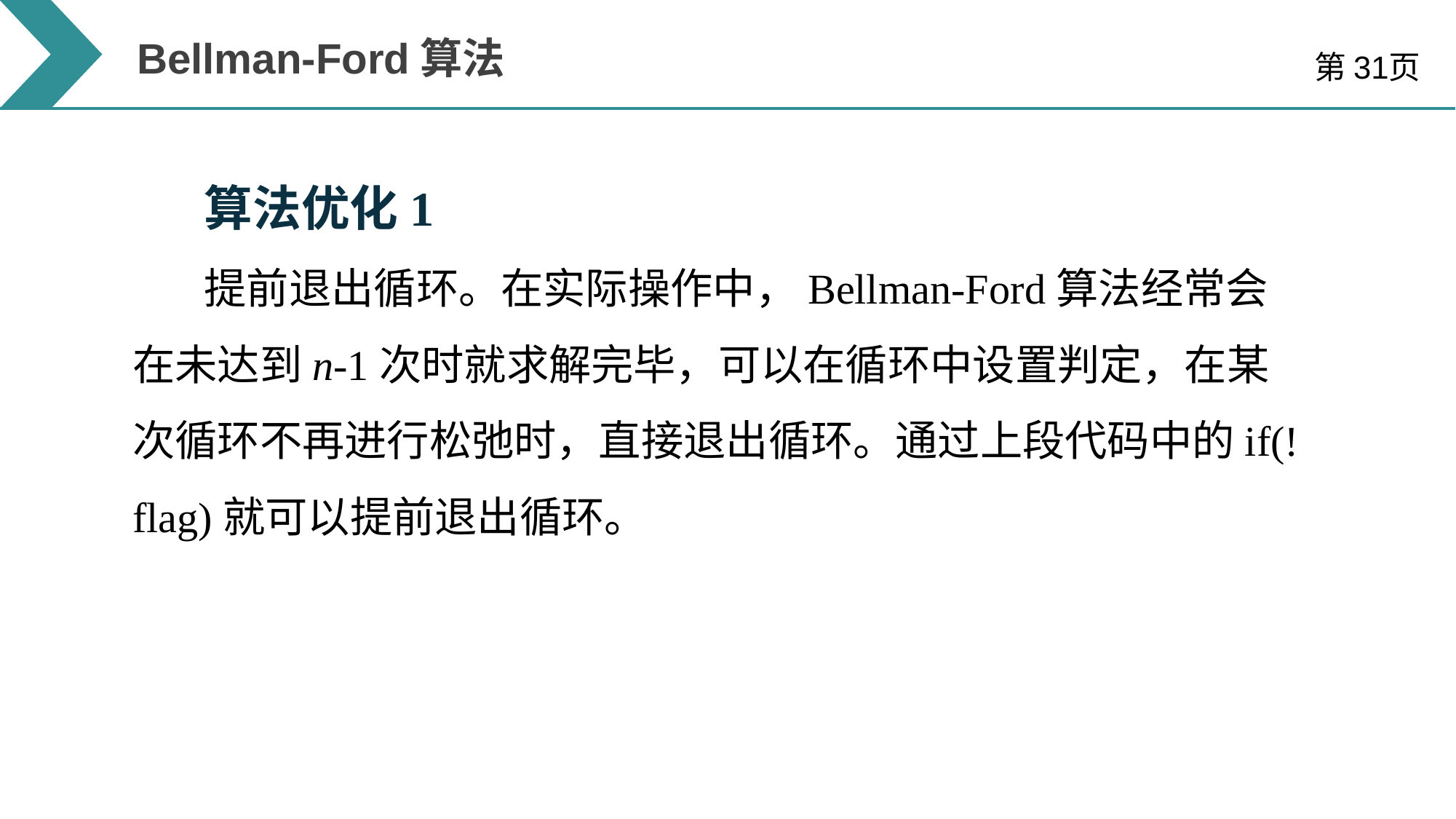

Bellman-Ford算法
第31页
算法优化1
提前退出循环。在实际操作中，Bellman-Ford算法经常会在未达到n-1次时就求解完毕，可以在循环中设置判定，在某次循环不再进行松弛时，直接退出循环。通过上段代码中的if(!flag)就可以提前退出循环。